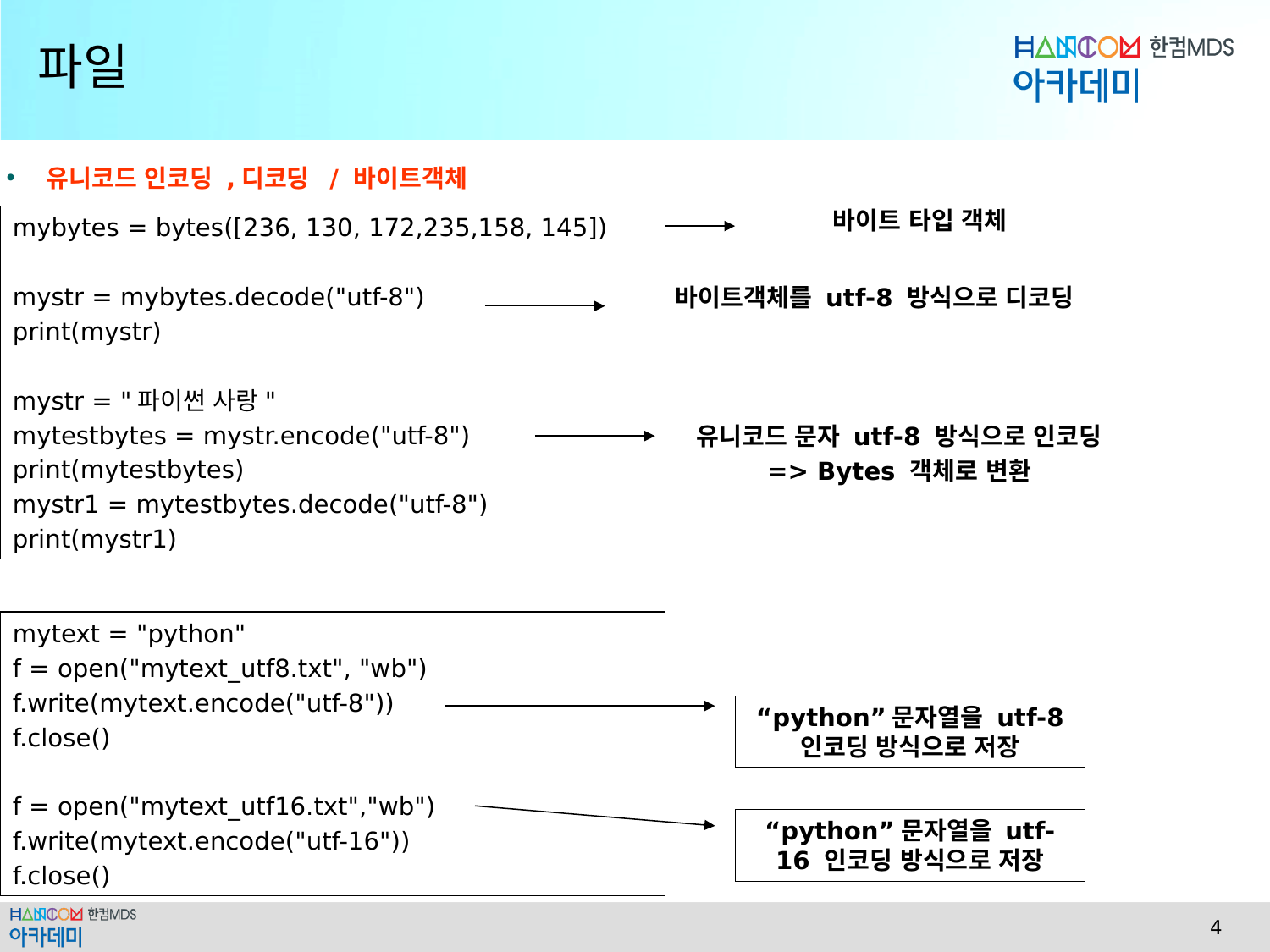

# 파일
유니코드 인코딩 ,디코딩  / 바이트객체
바이트 타입 객체
mybytes = bytes([236, 130, 172,235,158, 145])

mystr = mybytes.decode("utf-8")
print(mystr)

mystr = "파이썬 사랑"
mytestbytes = mystr.encode("utf-8")
print(mytestbytes)
mystr1 = mytestbytes.decode("utf-8")
print(mystr1)
바이트객체를 utf-8 방식으로 디코딩
유니코드 문자 utf-8 방식으로 인코딩
=> Bytes 객체로 변환
mytext = "python"
f = open("mytext_utf8.txt", "wb")
f.write(mytext.encode("utf-8"))
f.close()

f = open("mytext_utf16.txt","wb")
f.write(mytext.encode("utf-16"))
f.close()
“python”문자열을 utf-8 인코딩 방식으로 저장
“python”문자열을 utf-16 인코딩 방식으로 저장
                               4